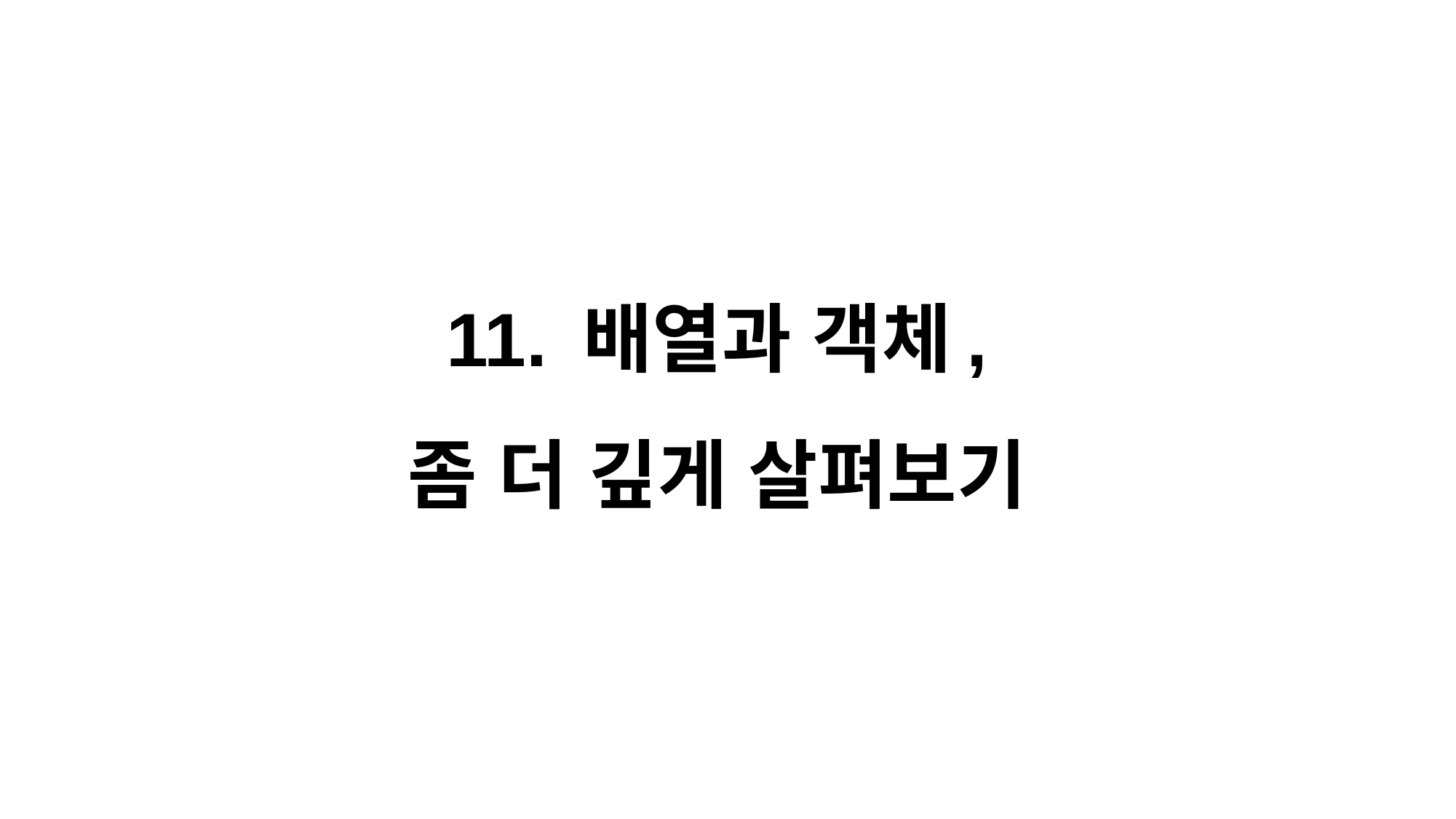

# 11. 배열과 객체, 좀 더 깊게 살펴보기